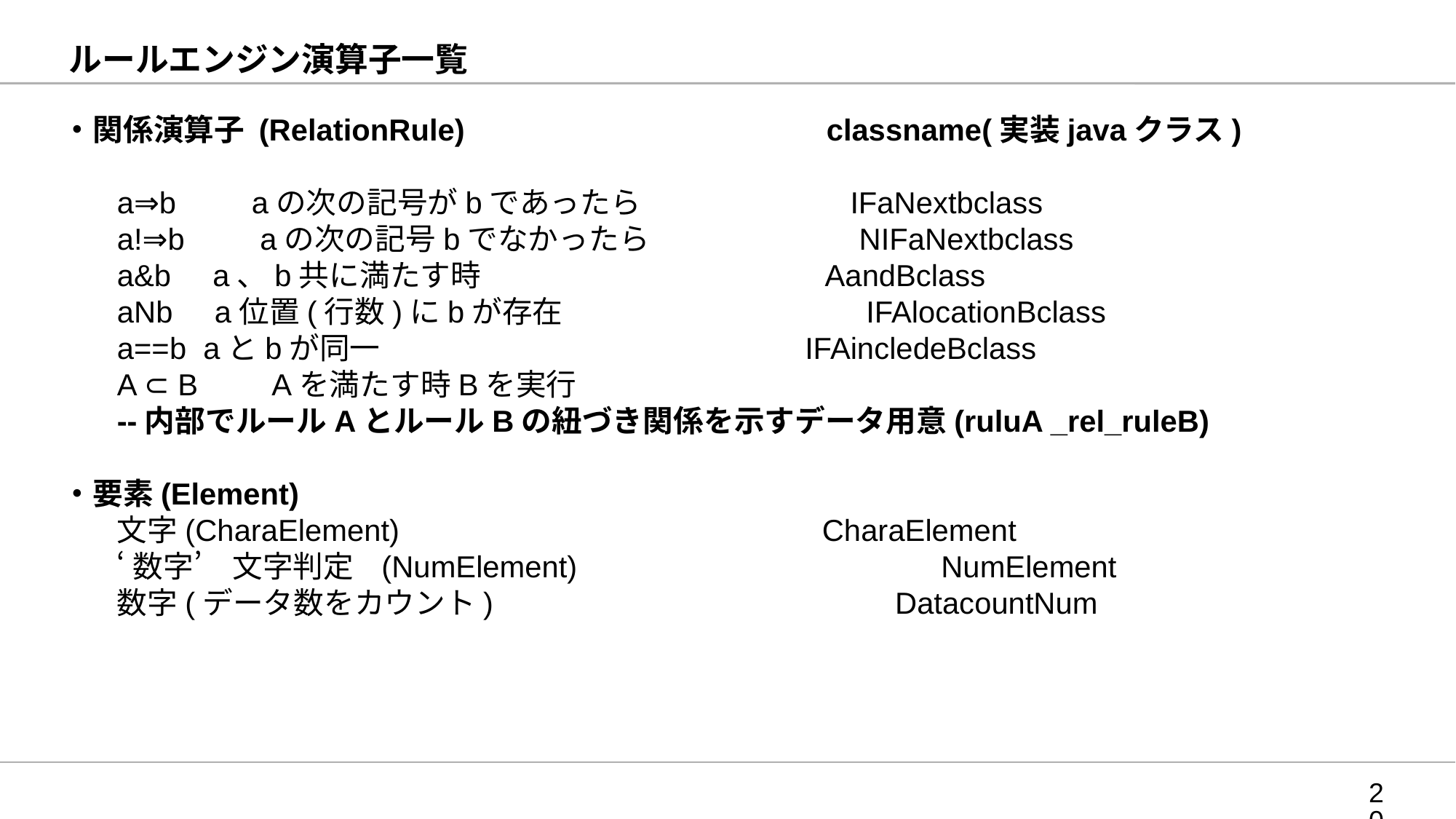

# ルールエンジン演算子一覧
・関係演算子 (RelationRule) 				classname(実装javaクラス)
a⇒b　　aの次の記号がbであったら                              IFaNextbclass
a!⇒b　　aの次の記号bでなかったら                              NIFaNextbclass
a&b     a、b共に満たす時                                                  AandBclass
aNb     a位置(行数)にbが存在                                            IFAlocationBclass
a==b  aとbが同一                                                              IFAincledeBclass
A ⊂ B         Aを満たす時Bを実行
--内部でルールAとルールBの紐づき関係を示すデータ用意(ruluA _rel_ruleB)

・要素(Element)
文字(CharaElement)  				      CharaElement
‘数字’　文字判定   (NumElement) 			 　 NumElement
数字(データ数をカウント)                                                DatacountNum

20